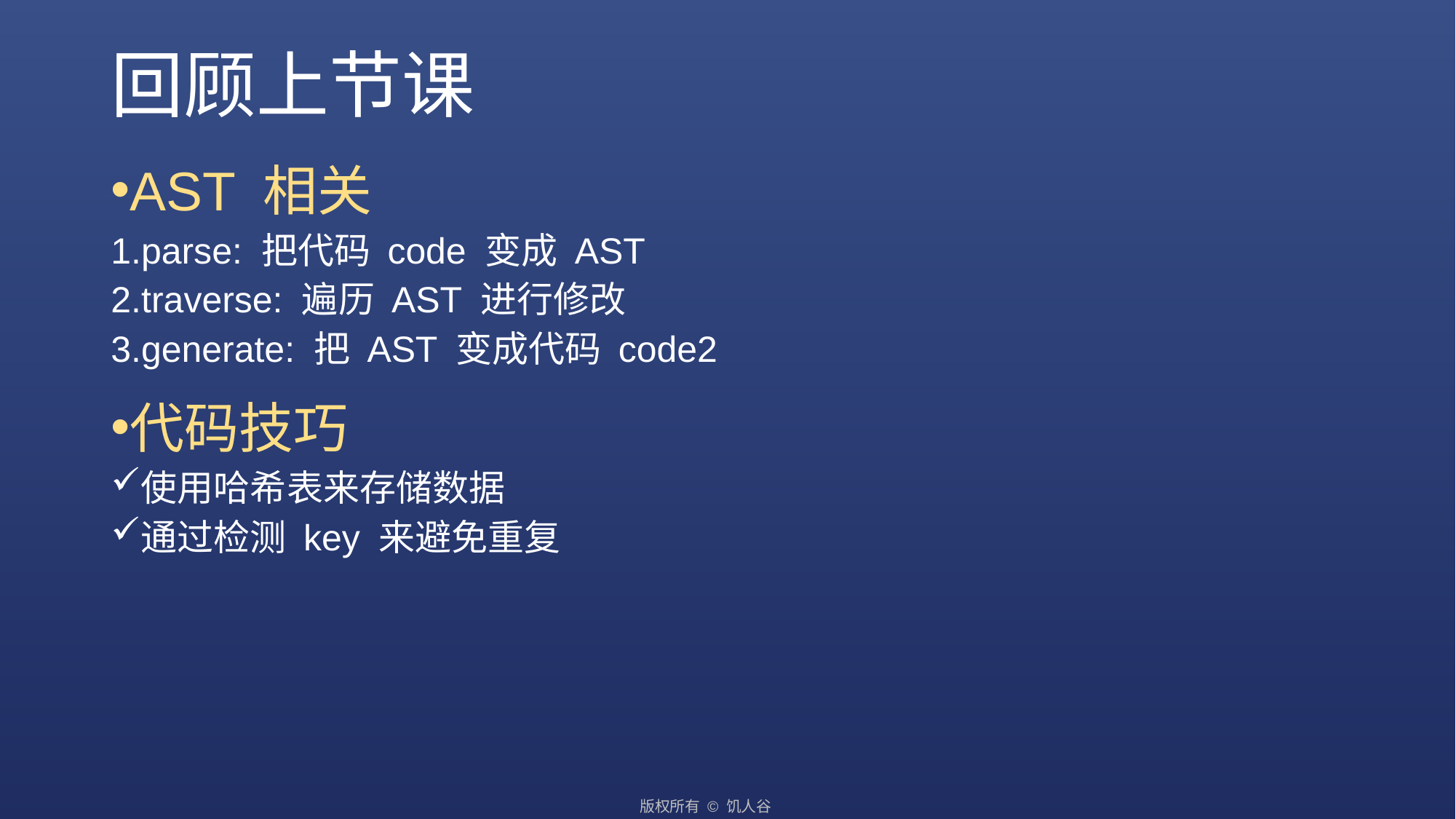

# 回顾上节课
AST 相关
parse: 把代码 code 变成 AST
traverse: 遍历 AST 进行修改
generate: 把 AST 变成代码 code2
代码技巧
使用哈希表来存储数据
通过检测 key 来避免重复